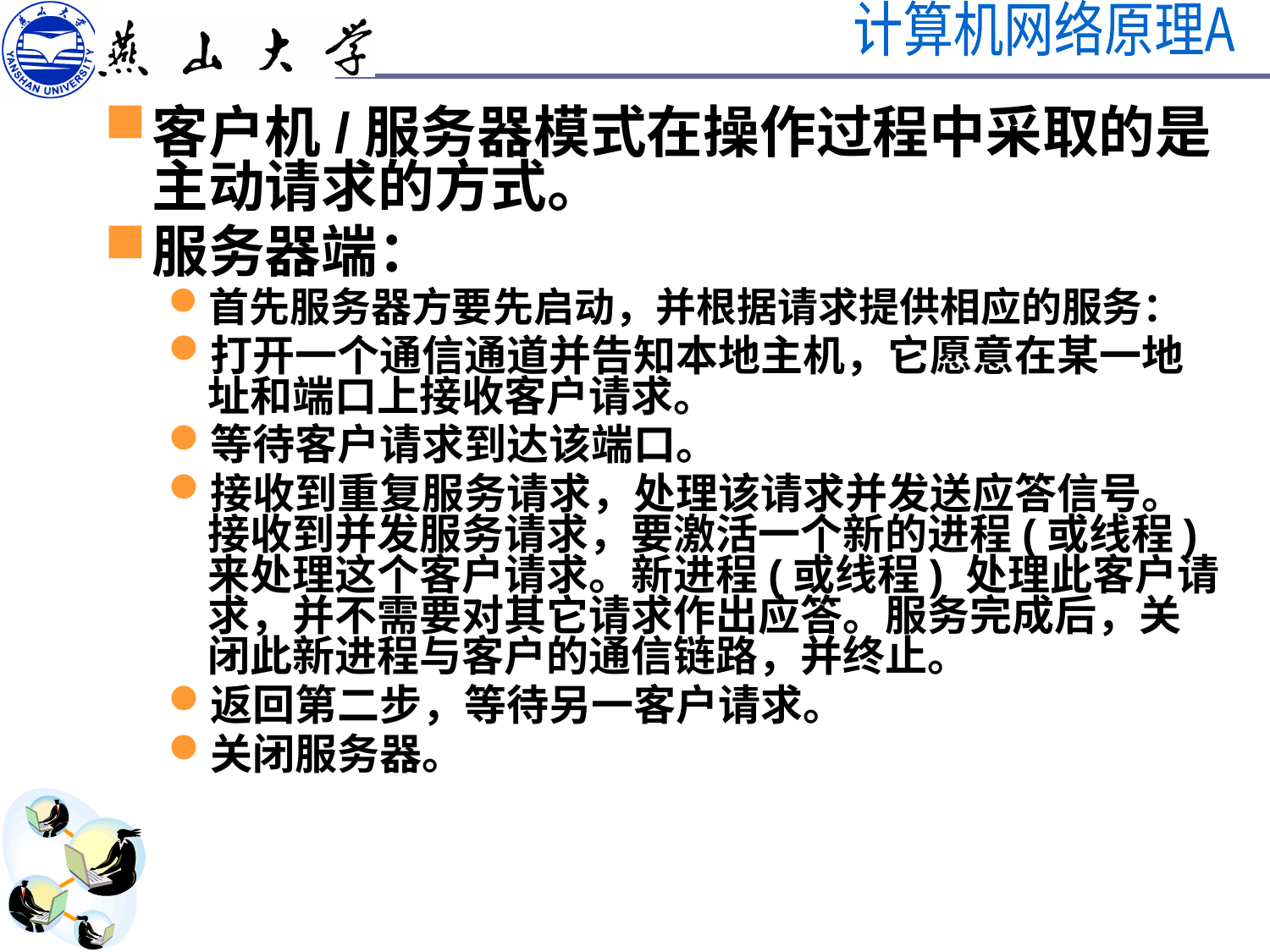

客户机/服务器模式在操作过程中采取的是主动请求的方式。
服务器端：
首先服务器方要先启动，并根据请求提供相应的服务：
打开一个通信通道并告知本地主机，它愿意在某一地址和端口上接收客户请求。
等待客户请求到达该端口。
接收到重复服务请求，处理该请求并发送应答信号。接收到并发服务请求，要激活一个新的进程(或线程)来处理这个客户请求。新进程(或线程) 处理此客户请求，并不需要对其它请求作出应答。服务完成后，关闭此新进程与客户的通信链路，并终止。
返回第二步，等待另一客户请求。
关闭服务器。

40